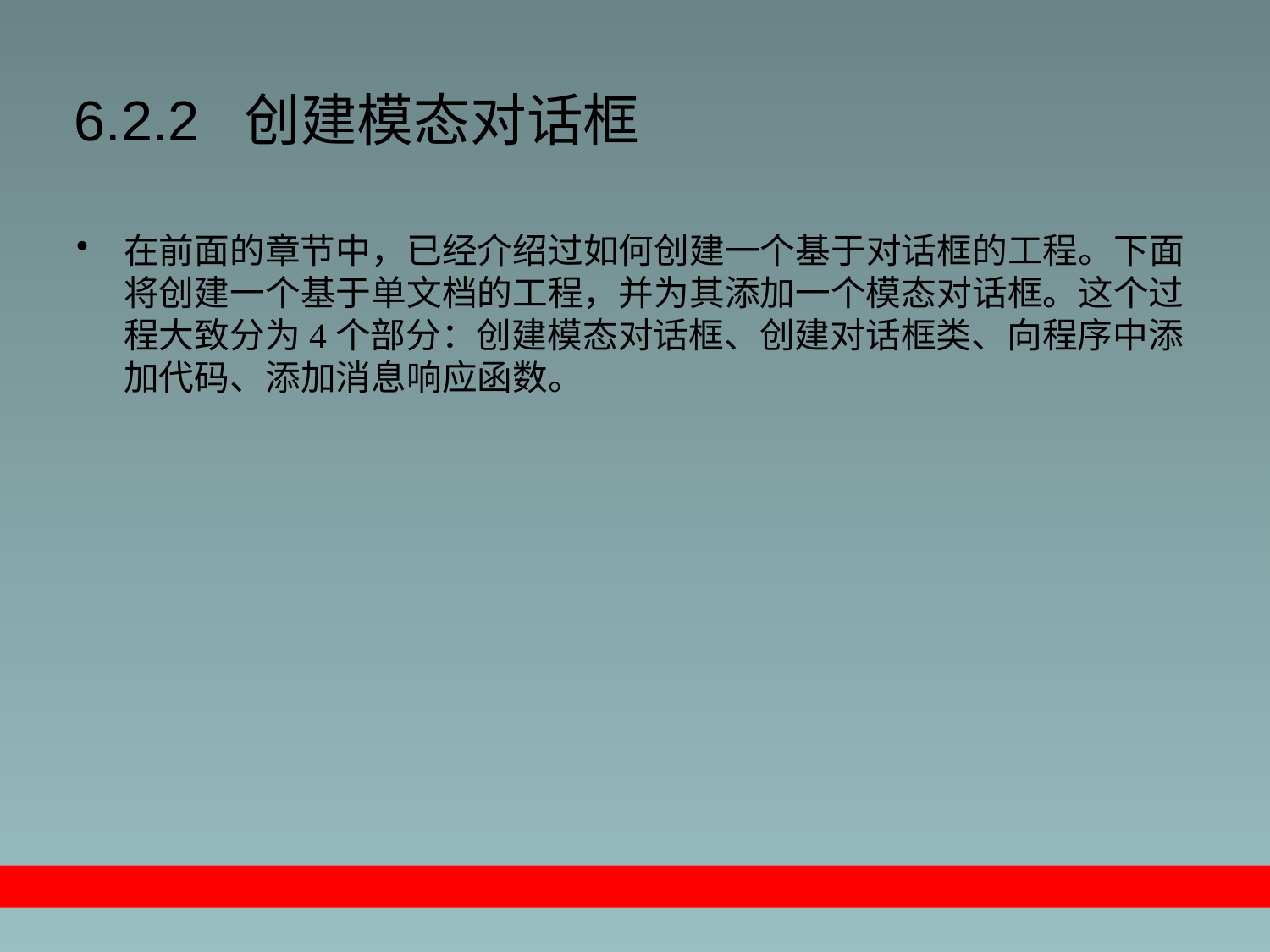

# 6.2.2  创建模态对话框
在前面的章节中，已经介绍过如何创建一个基于对话框的工程。下面将创建一个基于单文档的工程，并为其添加一个模态对话框。这个过程大致分为4个部分：创建模态对话框、创建对话框类、向程序中添加代码、添加消息响应函数。